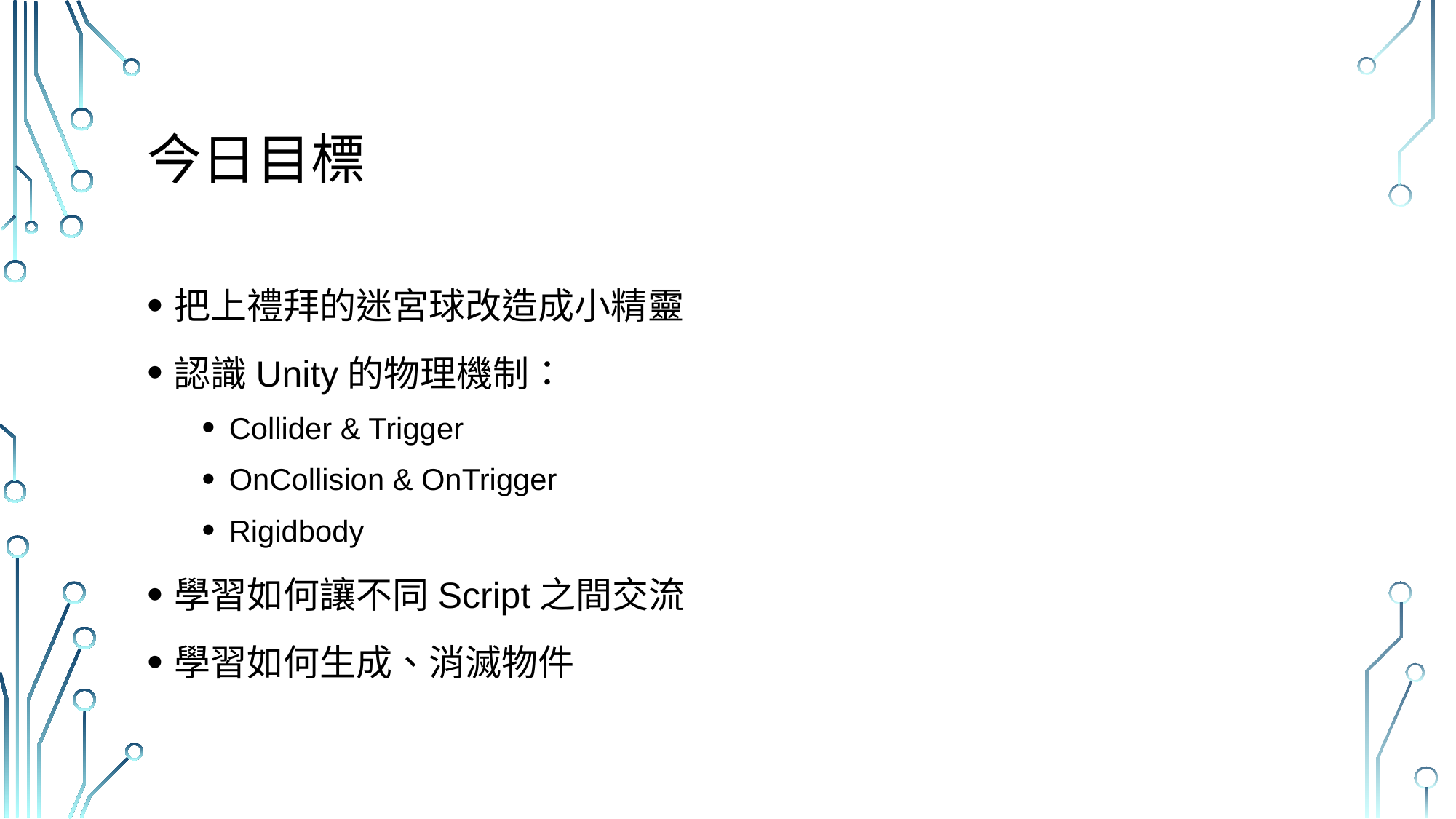

# 今日目標
把上禮拜的迷宮球改造成小精靈
認識Unity的物理機制：
Collider & Trigger
OnCollision & OnTrigger
Rigidbody
學習如何讓不同Script之間交流
學習如何生成、消滅物件